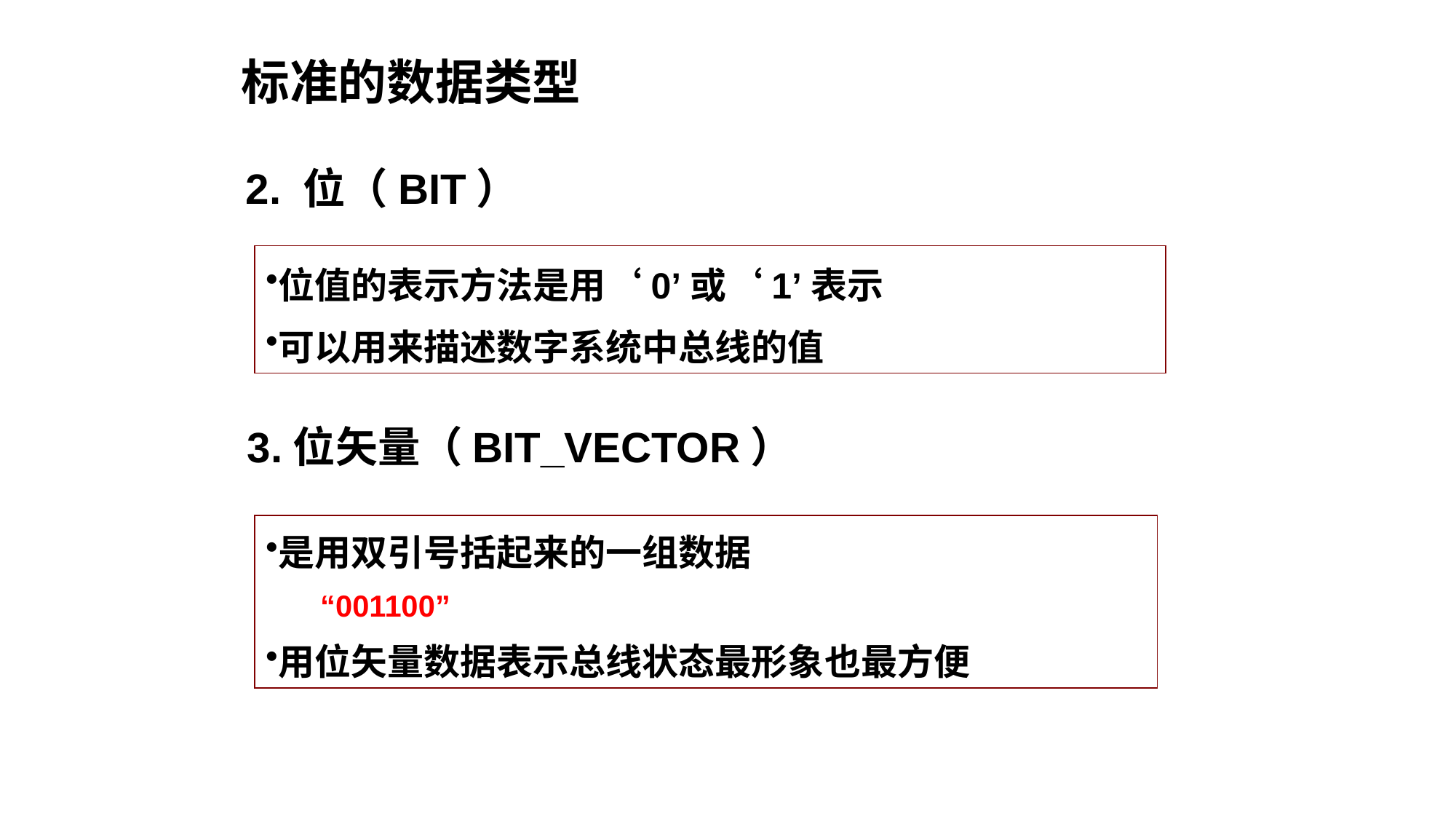

标准的数据类型
2. 位（BIT）
位值的表示方法是用‘0’或‘1’表示
可以用来描述数字系统中总线的值
3.位矢量（BIT_VECTOR）
是用双引号括起来的一组数据
“001100”
用位矢量数据表示总线状态最形象也最方便